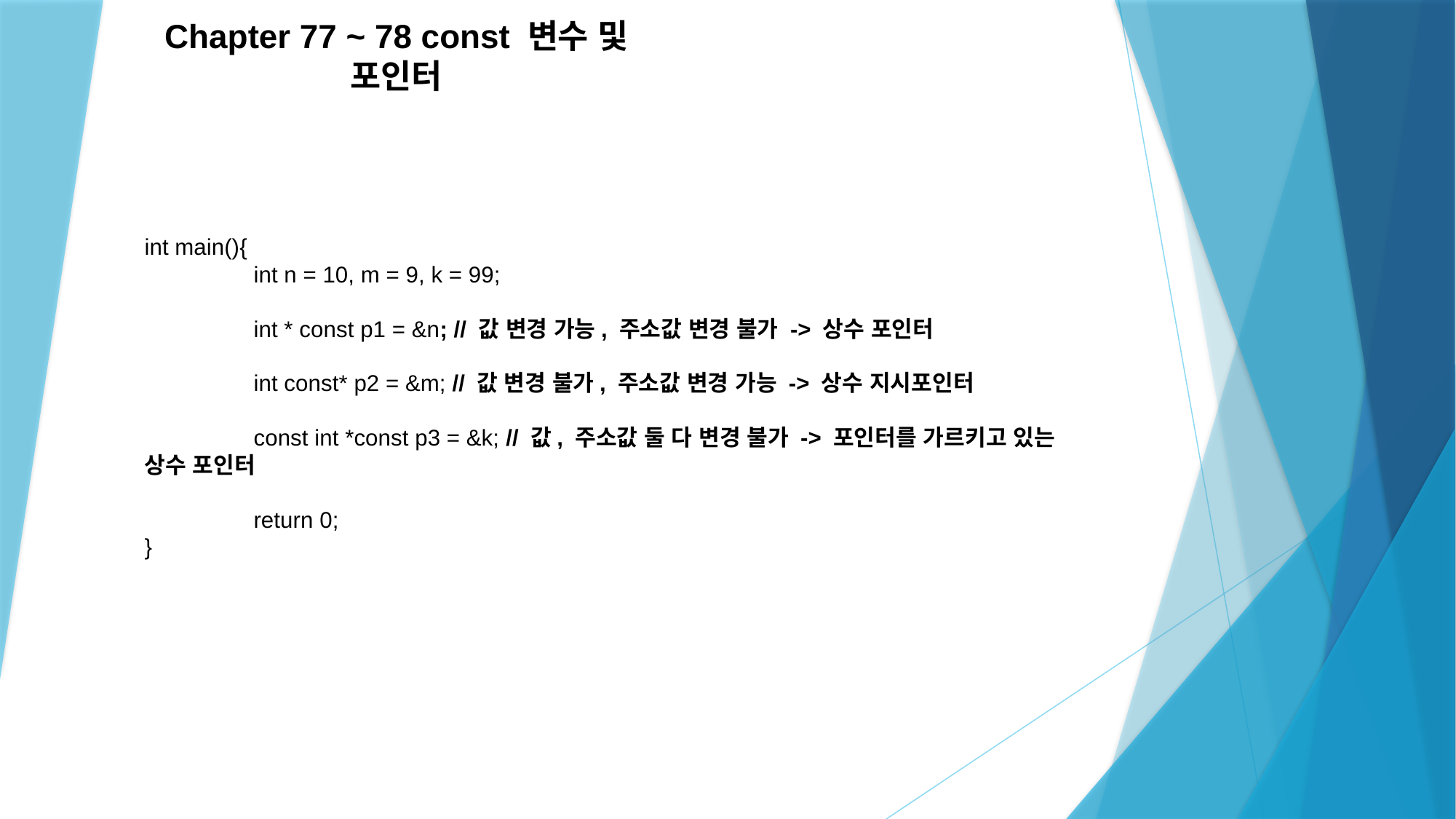

Chapter 77 ~ 78 const 변수 및 포인터
int main(){
	int n = 10, m = 9, k = 99;

	int * const p1 = &n; // 값 변경 가능, 주소값 변경 불가 -> 상수 포인터

	int const* p2 = &m; // 값 변경 불가, 주소값 변경 가능 -> 상수 지시포인터

	const int *const p3 = &k; // 값, 주소값 둘 다 변경 불가 -> 포인터를 가르키고 있는 상수 포인터

	return 0;
}